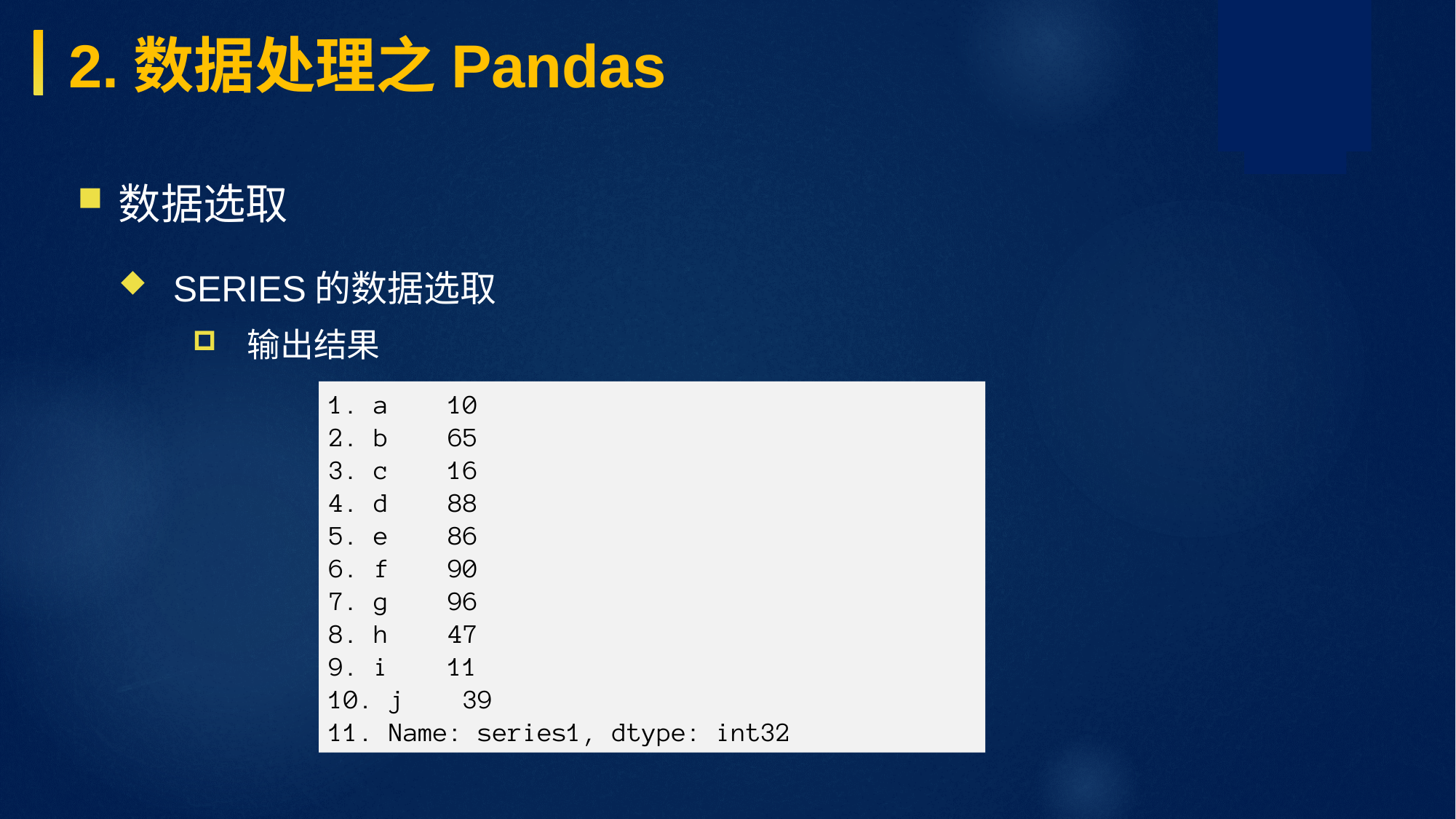

2.数据处理之Pandas
数据选取
Series的数据选取
输出结果

1. a    10    2. b    65    3. c    16    4. d    88    5. e    86    6. f    90    7. g    96    8. h    47    9. i    11    10. j    39    11. Name: series1, dtype: int32